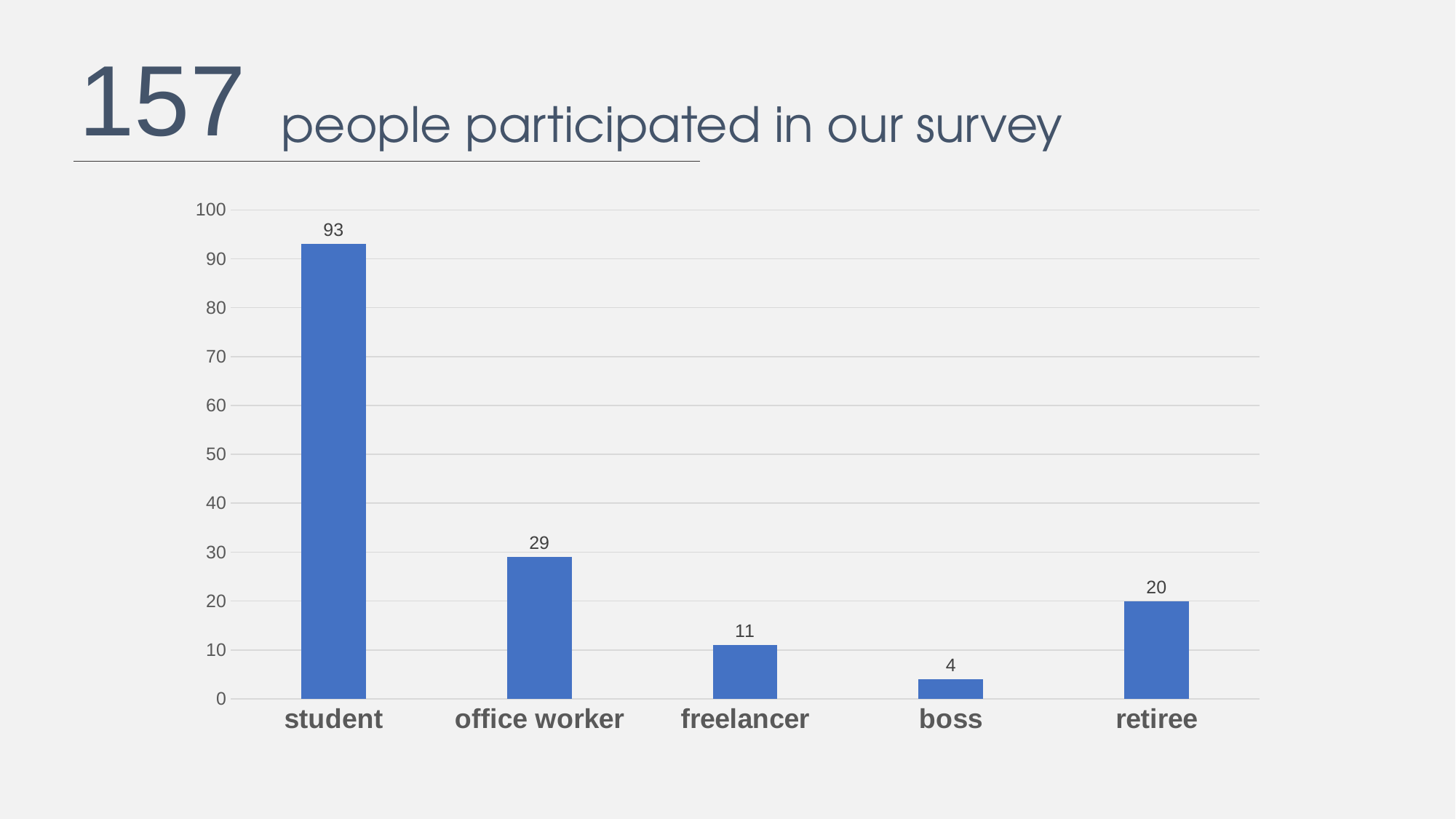

157
people participated in our survey

### Chart

| Category | 系列 1 |
|---|---|
| student | 93.0 |
| office worker | 29.0 |
| freelancer | 11.0 |
| boss | 4.0 |
| retiree | 20.0 |